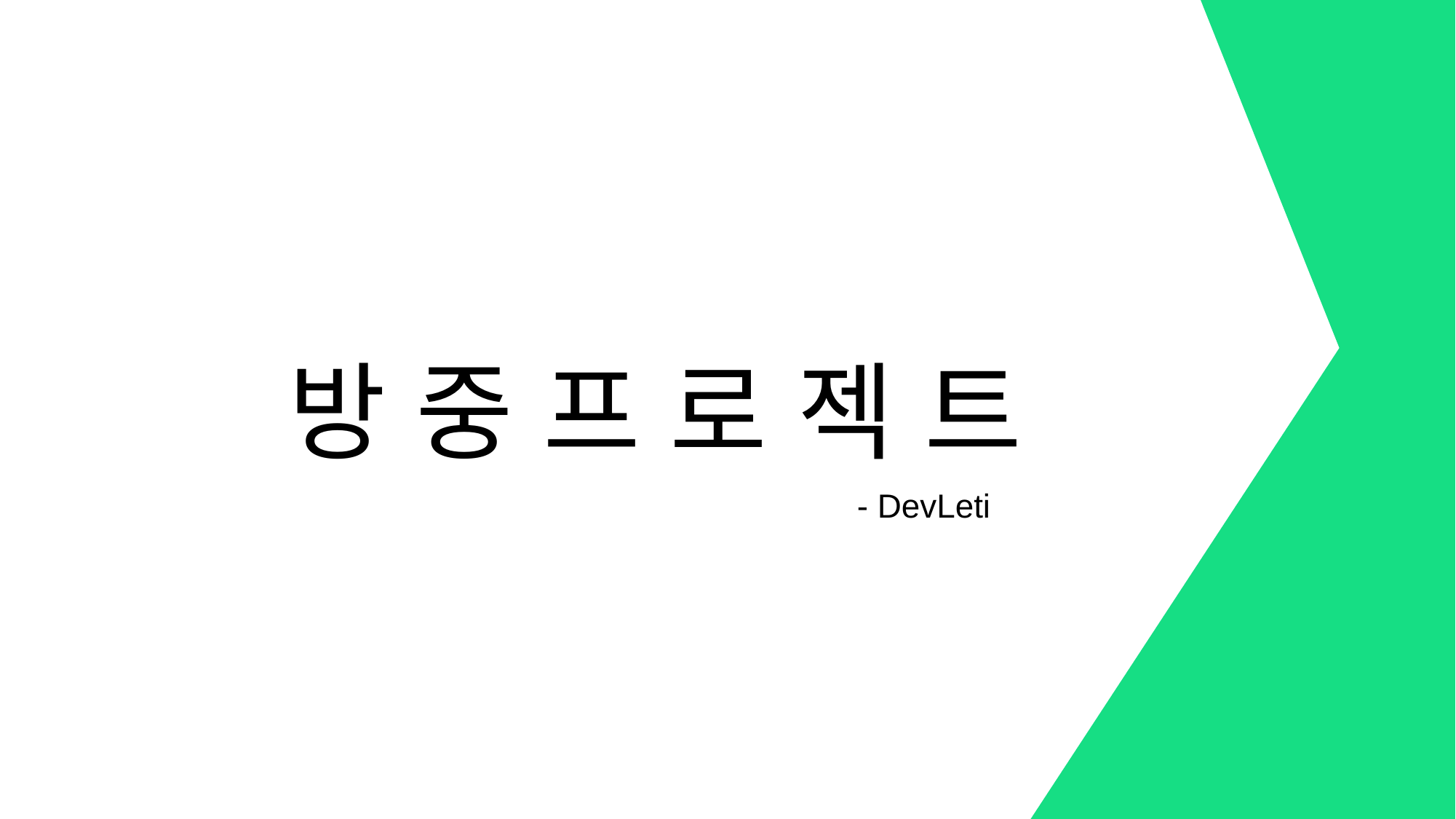

방 중 프 로 젝 트
- DevLeti